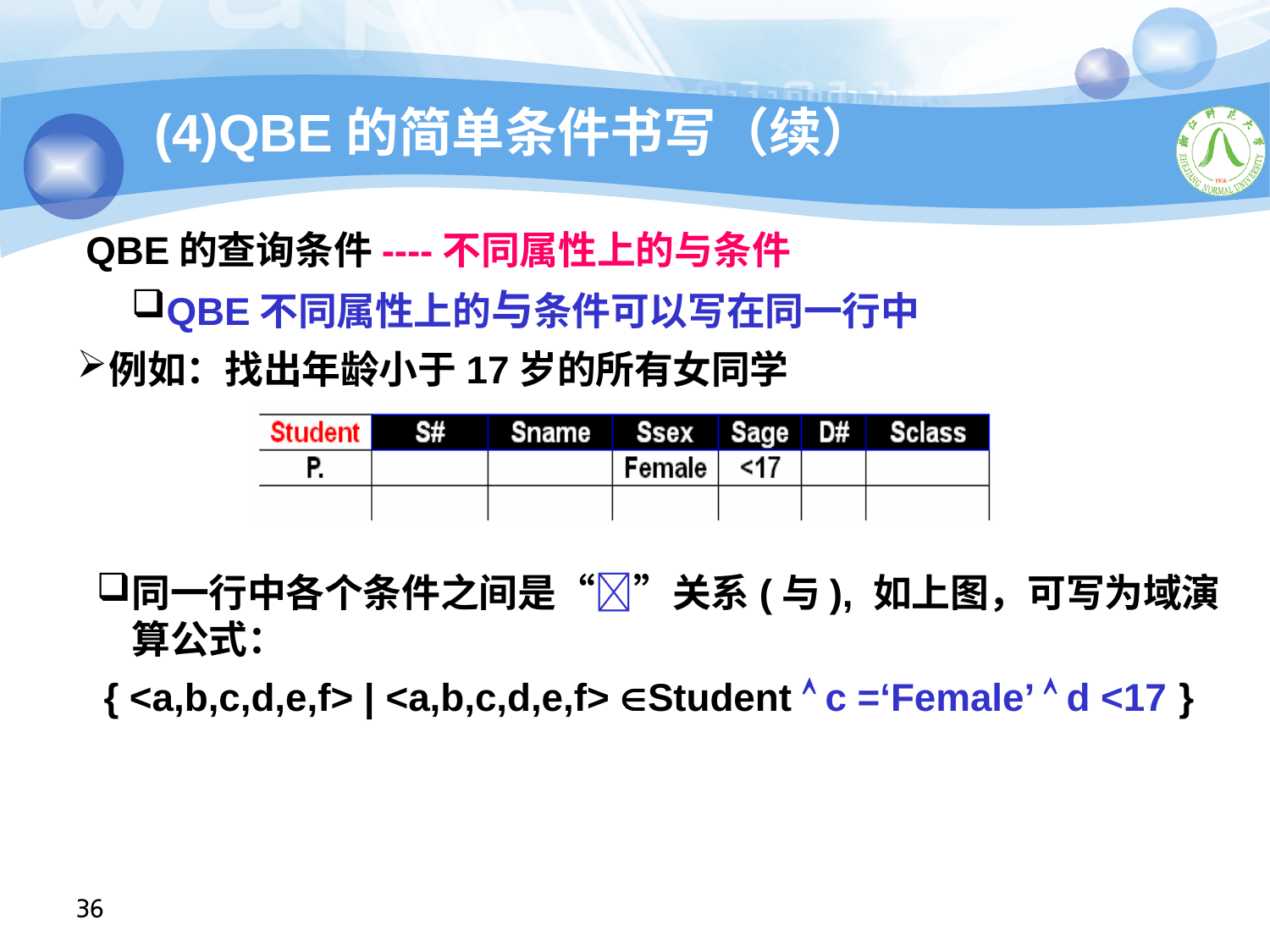

# (4)QBE的简单条件书写（续）
QBE的查询条件----不同属性上的与条件
QBE不同属性上的与条件可以写在同一行中
例如：找出年龄小于17岁的所有女同学

同一行中各个条件之间是“∧”关系(与), 如上图，可写为域演算公式：
{ <a,b,c,d,e,f> | <a,b,c,d,e,f> ∈Student ∧ c =‘Female’ ∧ d <17 }
36